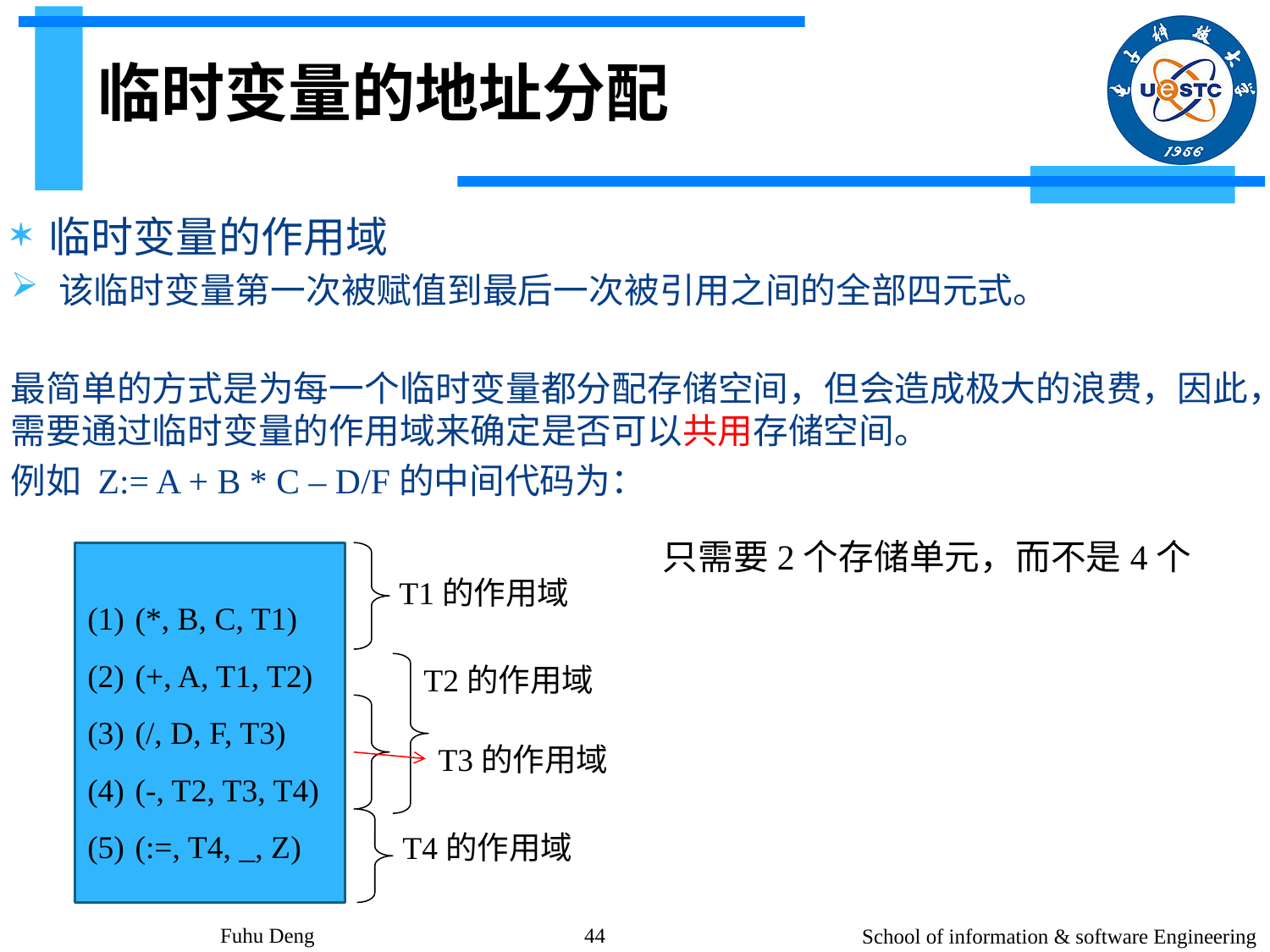

# 临时变量的地址分配
临时变量的作用域
该临时变量第一次被赋值到最后一次被引用之间的全部四元式。

最简单的方式是为每一个临时变量都分配存储空间，但会造成极大的浪费，因此，需要通过临时变量的作用域来确定是否可以共用存储空间。
例如 Z:= A + B * C – D/F的中间代码为：
只需要2个存储单元，而不是4个
(*, B, C, T1)
(+, A, T1, T2)
(/, D, F, T3)
(-, T2, T3, T4)
(:=, T4, _, Z)

T1的作用域

T2的作用域

T3的作用域

T4的作用域
Fuhu Deng
44
School of information & software Engineering